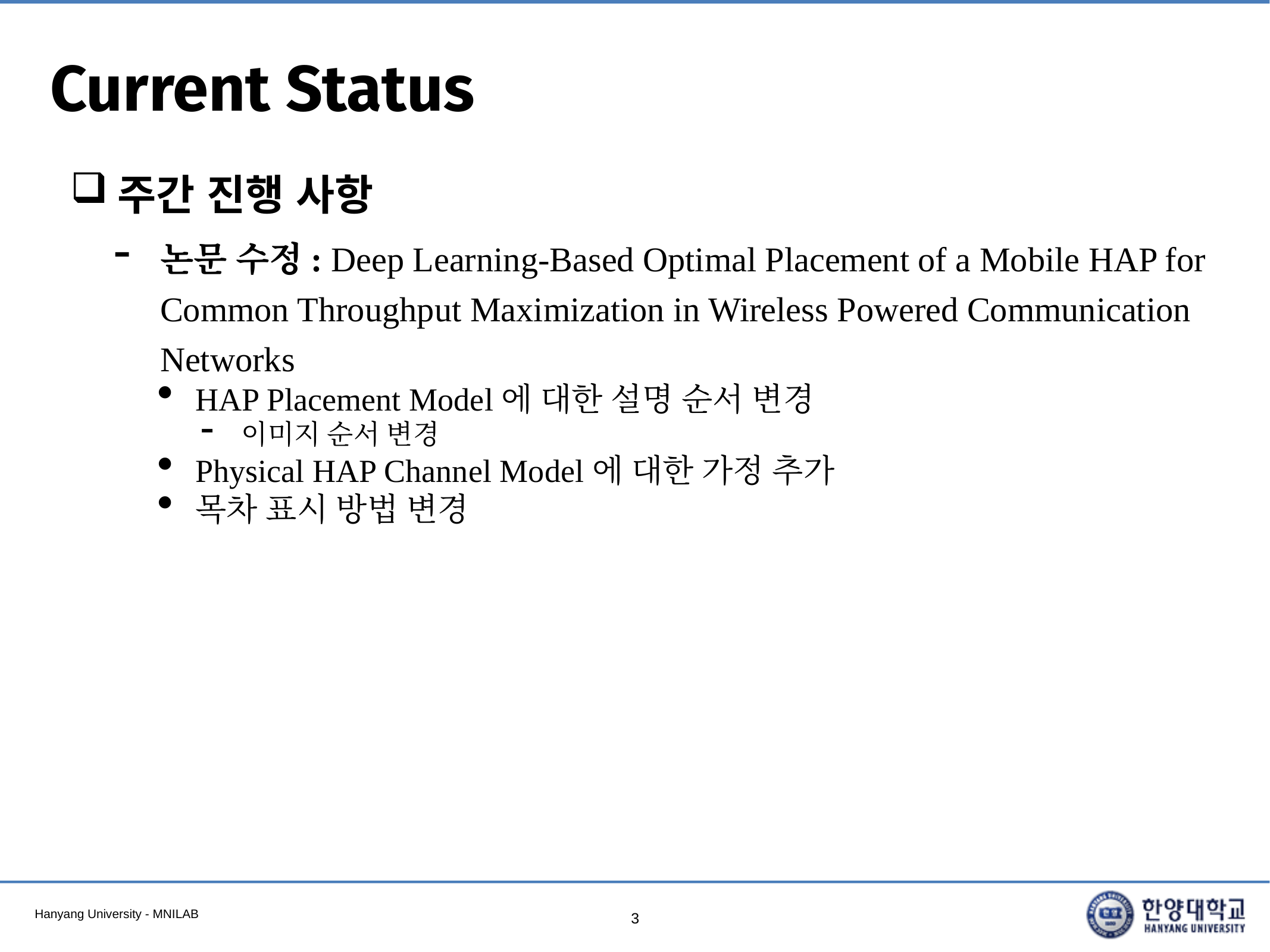

# Current Status
주간 진행 사항
논문 수정: Deep Learning-Based Optimal Placement of a Mobile HAP for Common Throughput Maximization in Wireless Powered Communication Networks
HAP Placement Model에 대한 설명 순서 변경
이미지 순서 변경
Physical HAP Channel Model에 대한 가정 추가
목차 표시 방법 변경
3